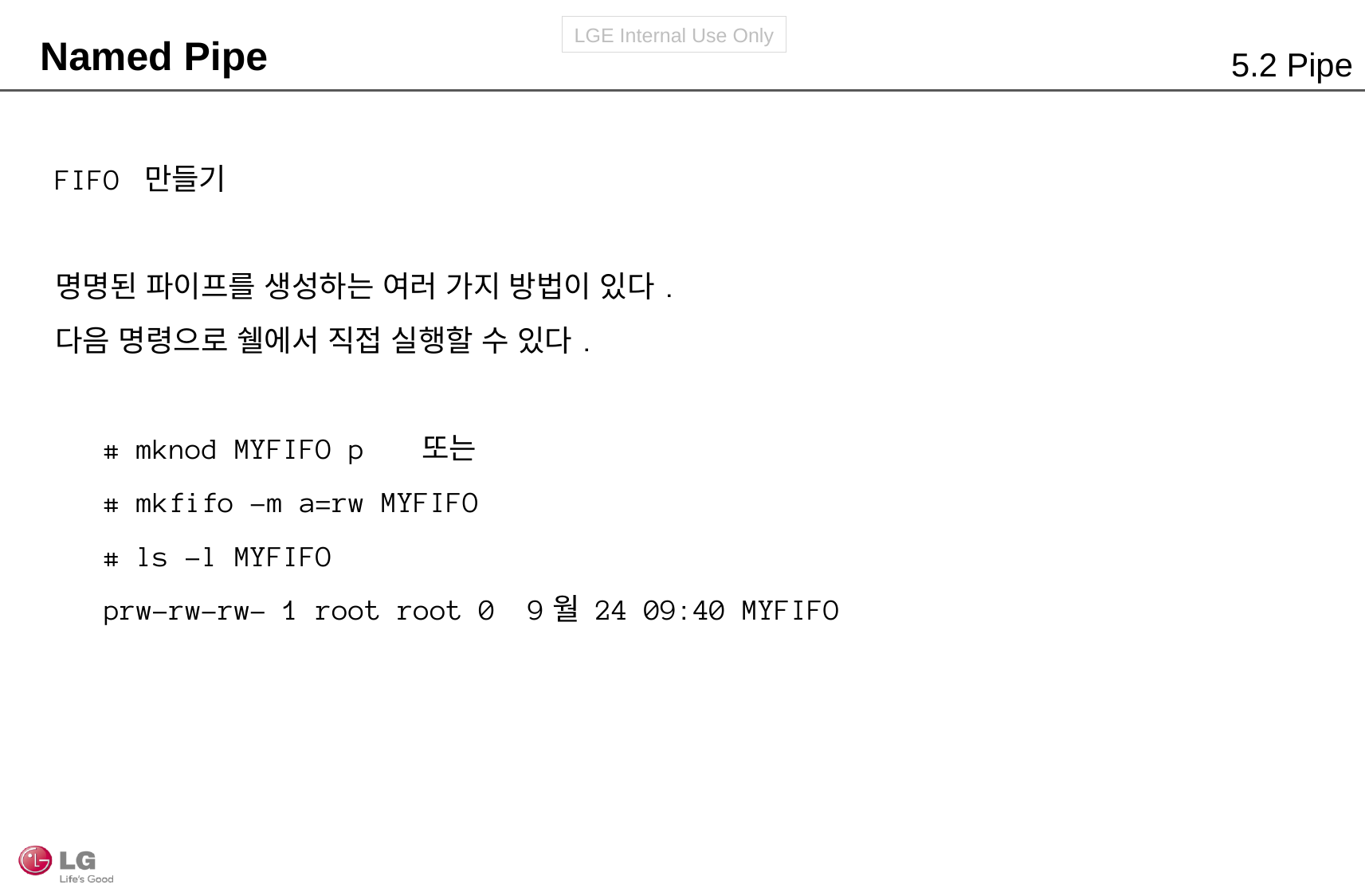

Named Pipe
5.2 Pipe

FIFO 만들기

명명된 파이프를 생성하는 여러 가지 방법이 있다.
다음 명령으로 쉘에서 직접 실행할 수 있다.

   # mknod MYFIFO p   또는
   # mkfifo -m a=rw MYFIFO
   # ls -l MYFIFO
   prw-rw-rw- 1 root root 0  9월 24 09:40 MYFIFO